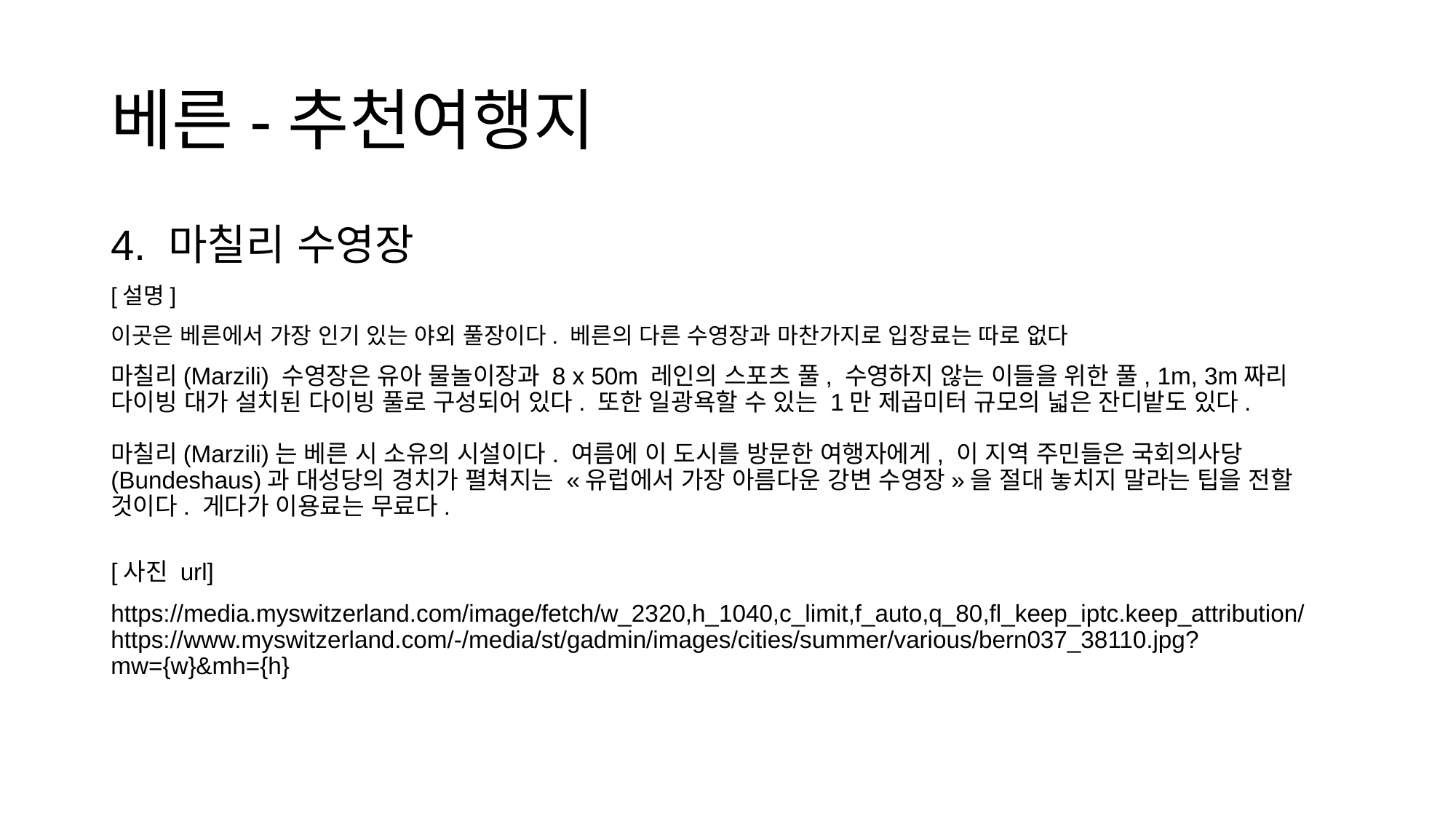

# 베른-추천여행지
4. 마칠리 수영장
[설명]
이곳은 베른에서 가장 인기 있는 야외 풀장이다. 베른의 다른 수영장과 마찬가지로 입장료는 따로 없다
마칠리(Marzili) 수영장은 유아 물놀이장과 8 x 50m 레인의 스포츠 풀, 수영하지 않는 이들을 위한 풀, 1m, 3m짜리 다이빙 대가 설치된 다이빙 풀로 구성되어 있다. 또한 일광욕할 수 있는 1만 제곱미터 규모의 넓은 잔디밭도 있다.
마칠리(Marzili)는 베른 시 소유의 시설이다. 여름에 이 도시를 방문한 여행자에게, 이 지역 주민들은 국회의사당(Bundeshaus)과 대성당의 경치가 펼쳐지는 «유럽에서 가장 아름다운 강변 수영장»을 절대 놓치지 말라는 팁을 전할 것이다. 게다가 이용료는 무료다.
[사진 url]
https://media.myswitzerland.com/image/fetch/w_2320,h_1040,c_limit,f_auto,q_80,fl_keep_iptc.keep_attribution/https://www.myswitzerland.com/-/media/st/gadmin/images/cities/summer/various/bern037_38110.jpg?mw={w}&mh={h}